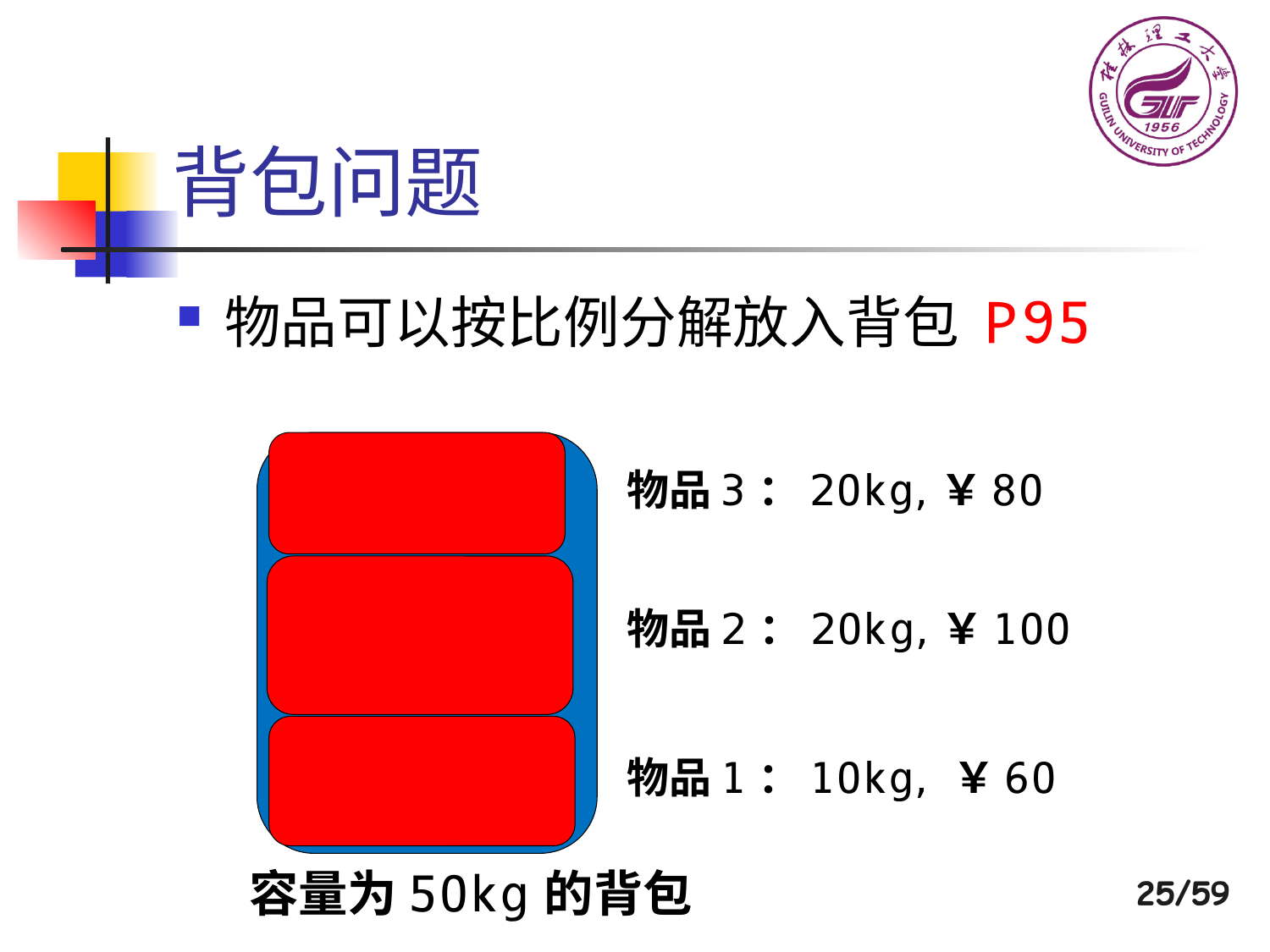

# 背包问题
物品可以按比例分解放入背包 P95

物品3：20kg,￥80

物品2：20kg,￥100

物品1：10kg, ￥60
容量为50kg的背包
25/59